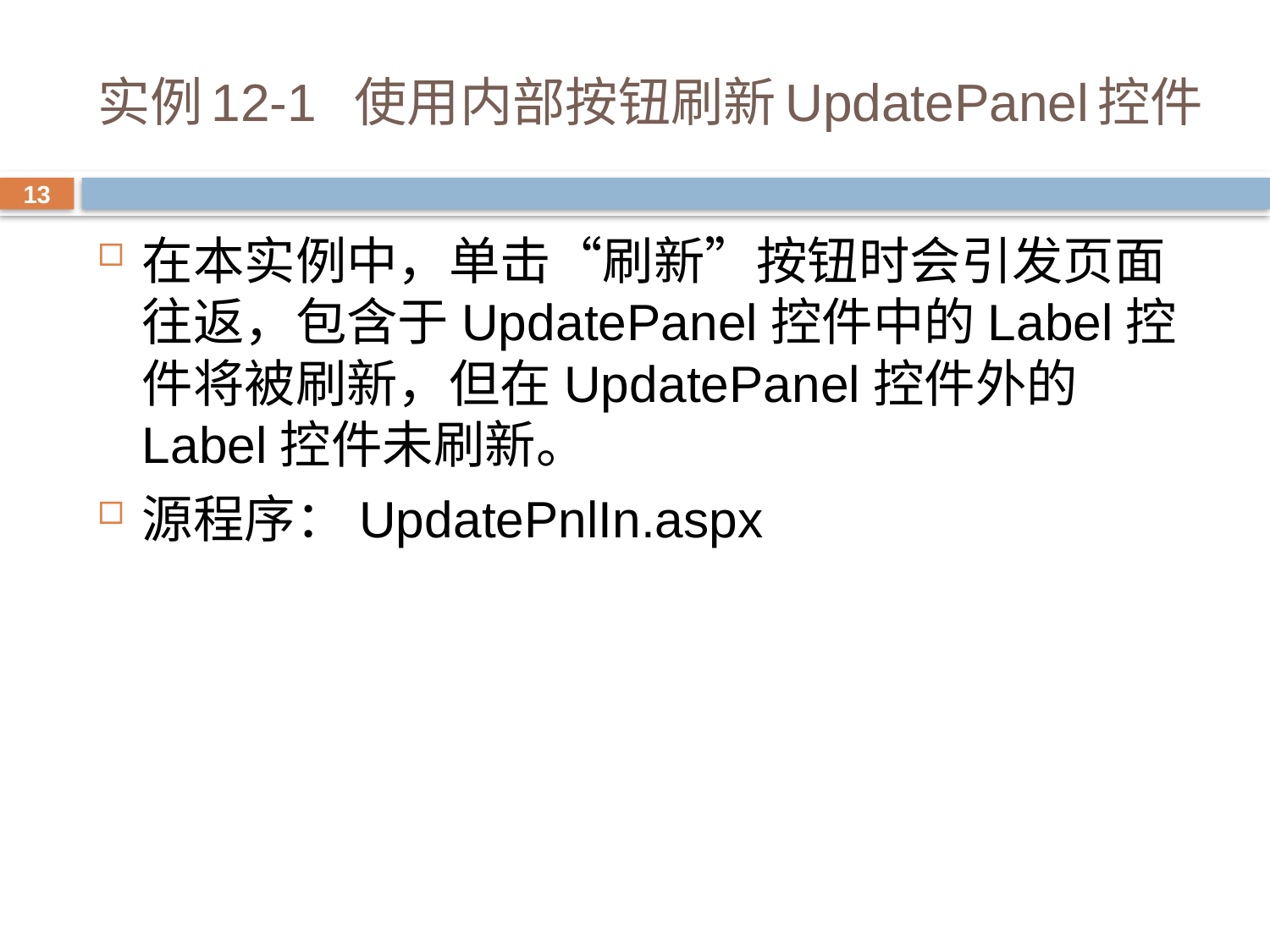

# 实例12-1  使用内部按钮刷新UpdatePanel控件
13
在本实例中，单击“刷新”按钮时会引发页面往返，包含于UpdatePanel控件中的Label控件将被刷新，但在UpdatePanel控件外的Label控件未刷新。
源程序：UpdatePnlIn.aspx